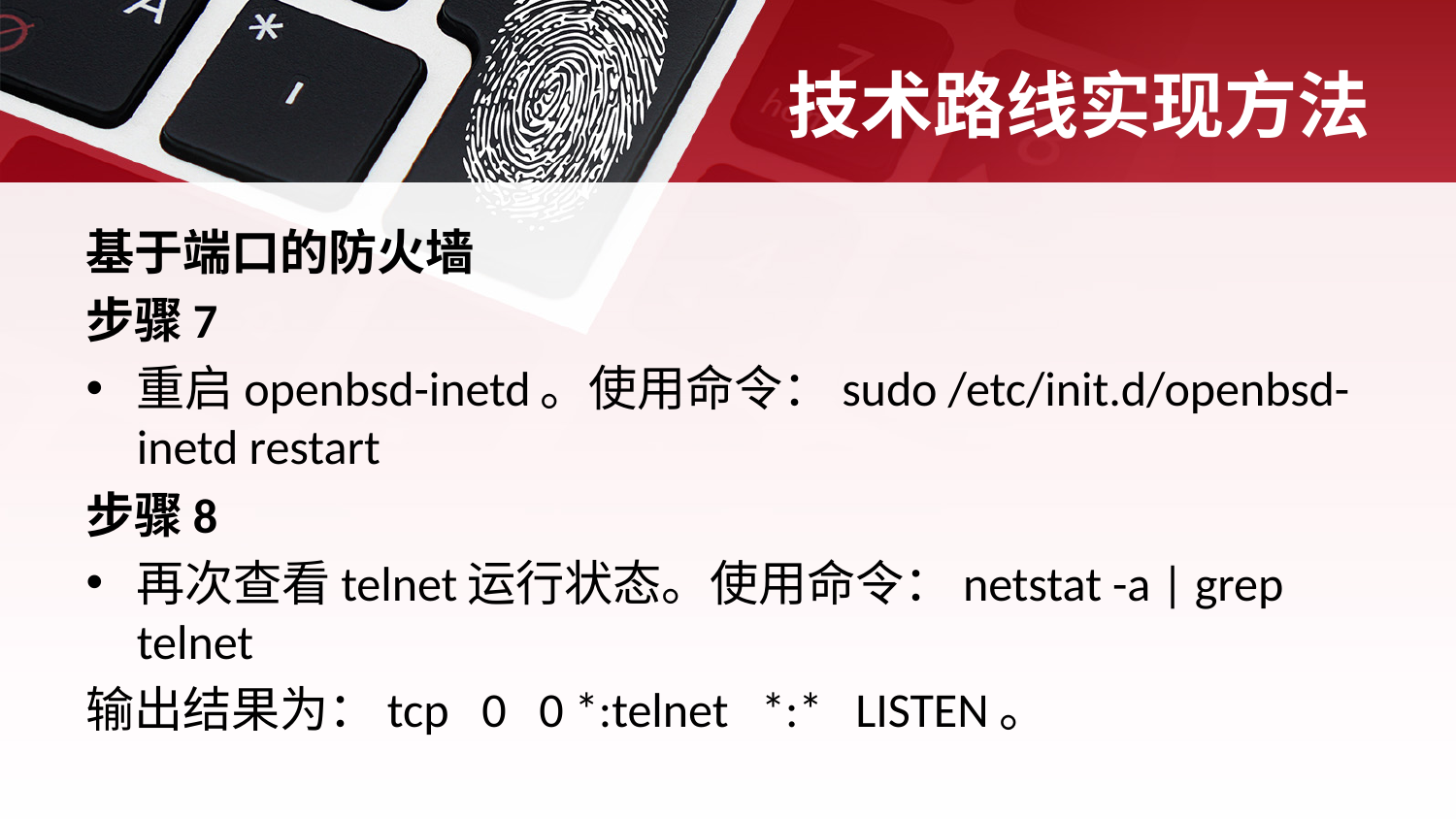

# 技术路线实现方法
基于端口的防火墙
步骤7
重启openbsd-inetd。使用命令：sudo /etc/init.d/openbsd-inetd restart
步骤8
再次查看telnet运行状态。使用命令：netstat -a | grep telnet
输出结果为：tcp   0   0 *:telnet   *:*   LISTEN。